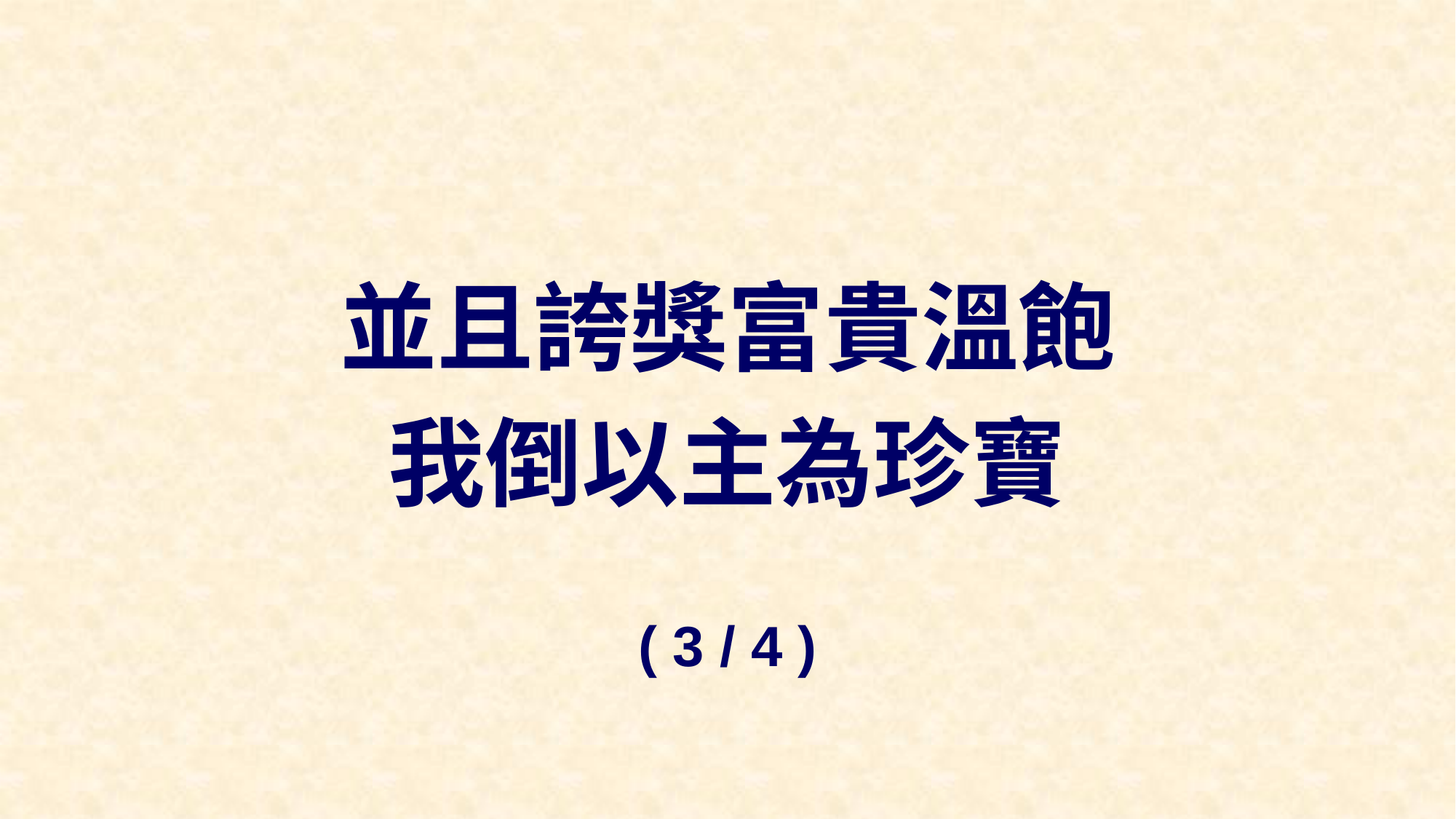

並且誇獎富貴溫飽
我倒以主為珍寶
( 3 / 4 )